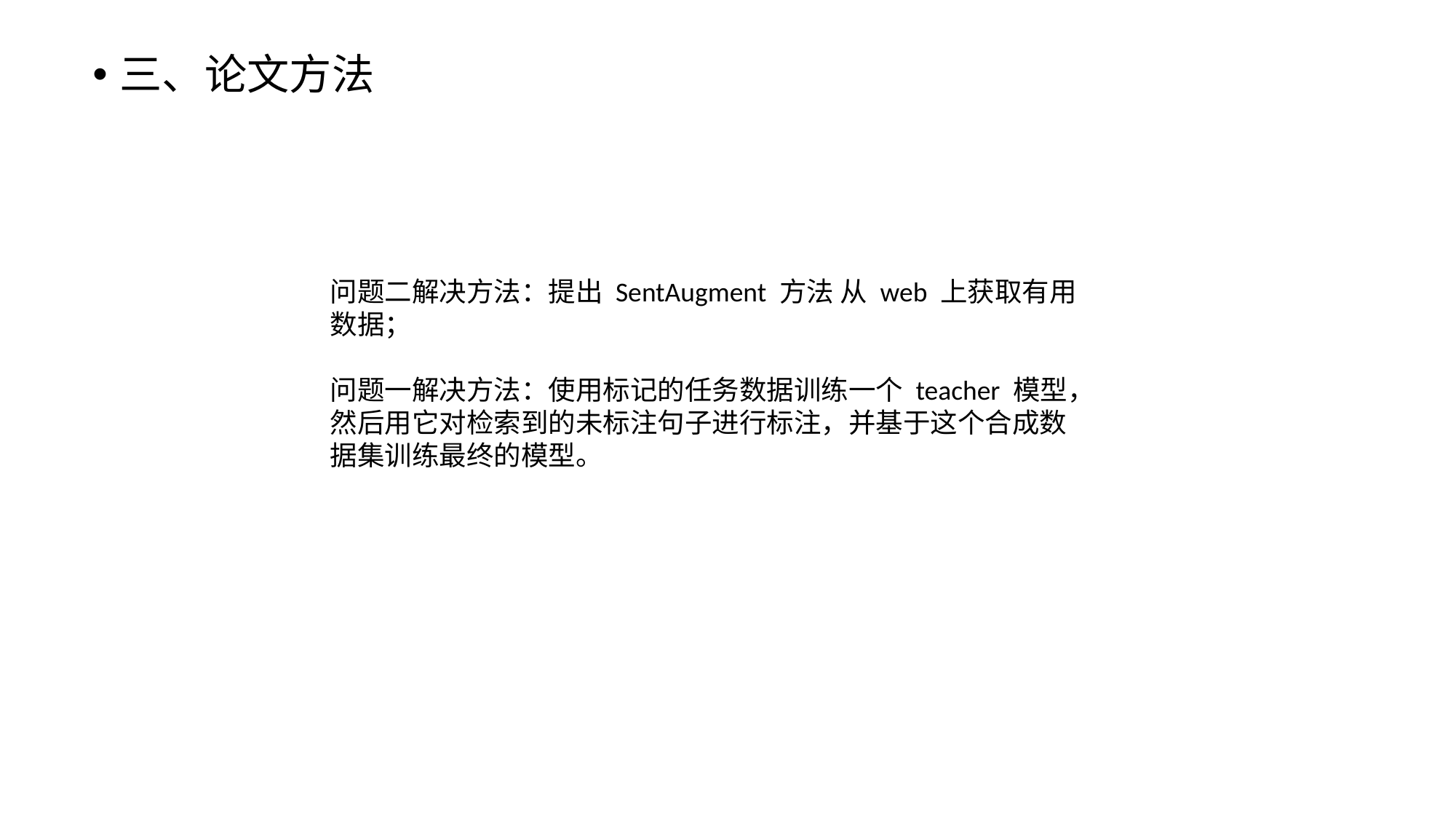

三、论文方法

问题二解决方法：提出 SentAugment 方法 从 web 上获取有用数据；

问题一解决方法：使用标记的任务数据训练一个 teacher 模型，然后用它对检索到的未标注句子进行标注，并基于这个合成数据集训练最终的模型。